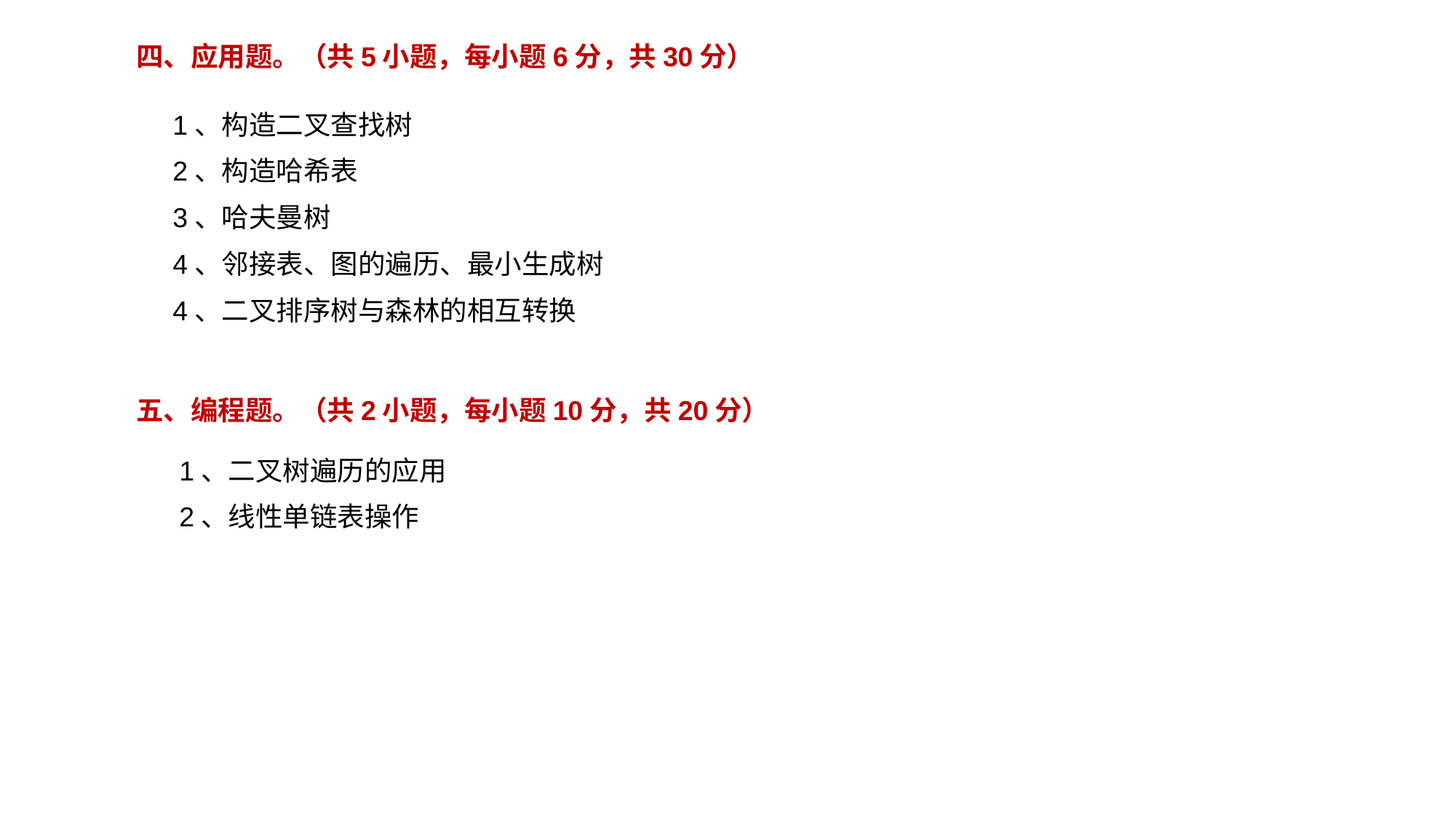

四、应用题。（共5小题，每小题6分，共30分）
1、构造二叉查找树
2、构造哈希表
3、哈夫曼树
4、邻接表、图的遍历、最小生成树
4、二叉排序树与森林的相互转换
五、编程题。（共2小题，每小题10分，共20分）
1、二叉树遍历的应用
2、线性单链表操作